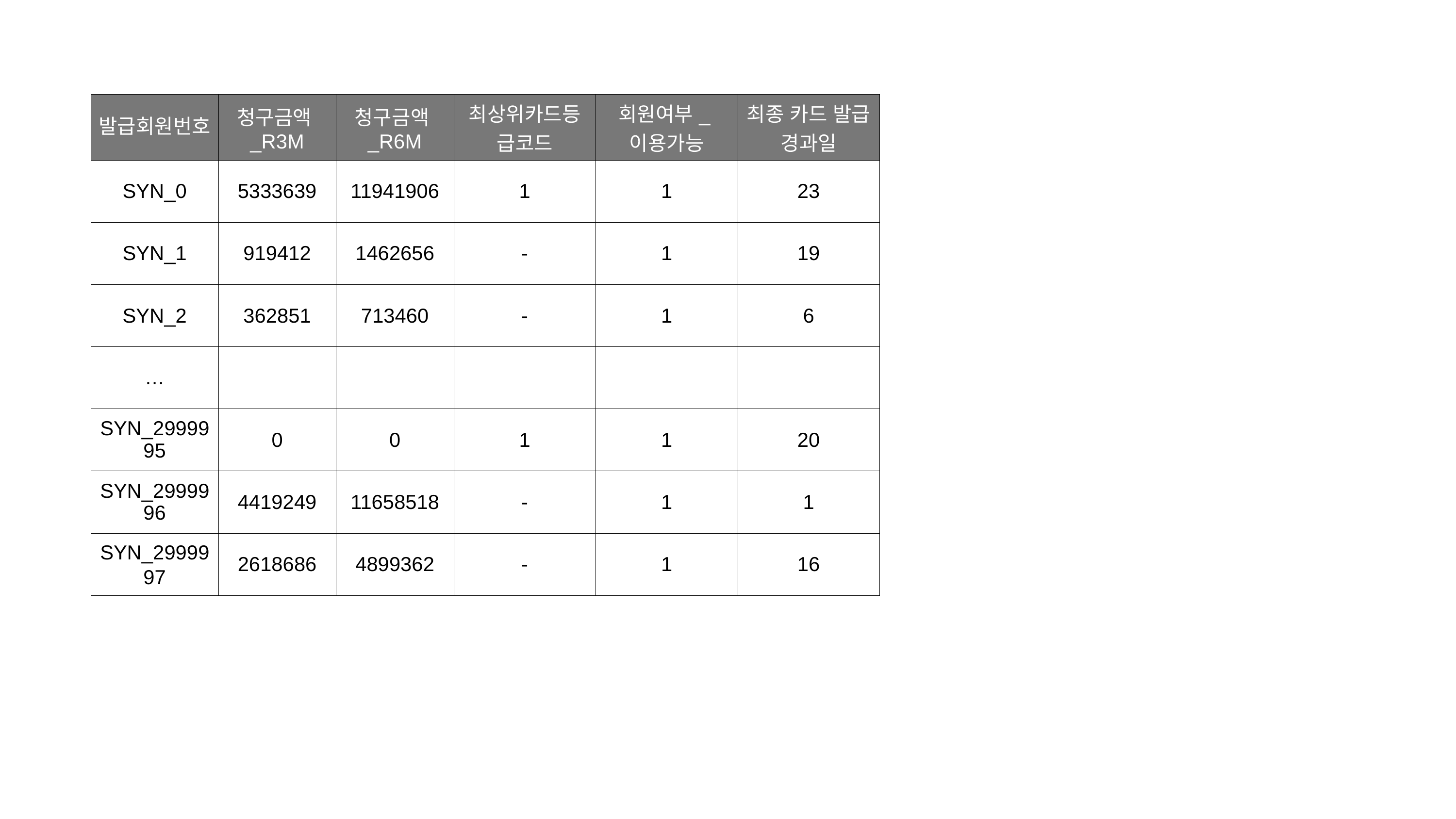

| 발급회원번호 | 청구금액\_R3M | 청구금액\_R6M | 최상위카드등급코드 | 회원여부\_이용가능 | 최종 카드 발급 경과일 |
| --- | --- | --- | --- | --- | --- |
| SYN\_0 | 5333639 | 11941906 | 1 | 1 | 23 |
| SYN\_1 | 919412 | 1462656 | - | 1 | 19 |
| SYN\_2 | 362851 | 713460 | - | 1 | 6 |
| … |  |  |  |  |  |
| SYN\_2999995 | 0 | 0 | 1 | 1 | 20 |
| SYN\_2999996 | 4419249 | 11658518 | - | 1 | 1 |
| SYN\_2999997 | 2618686 | 4899362 | - | 1 | 16 |